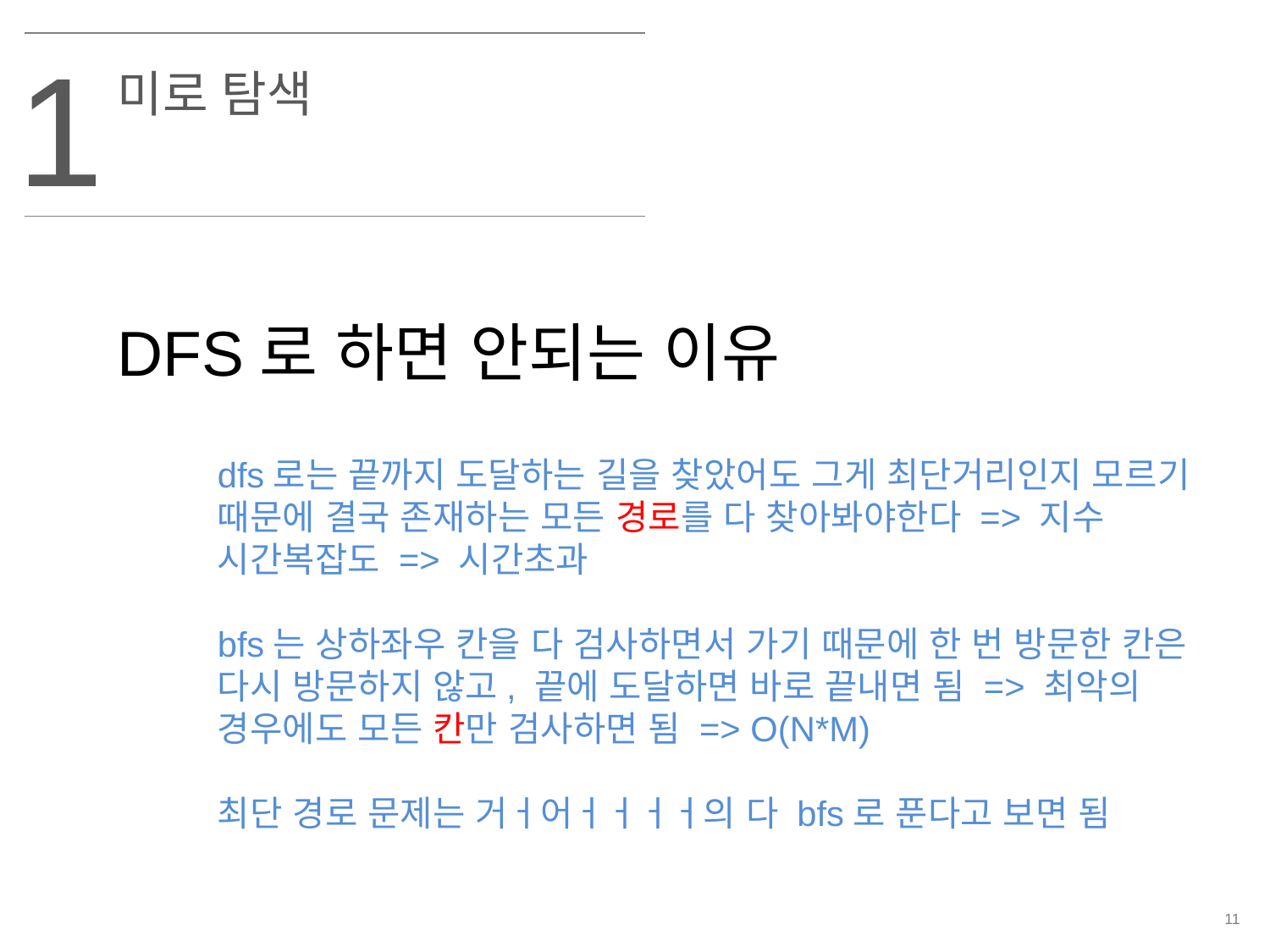

1
미로 탐색
DFS로 하면 안되는 이유
dfs로는 끝까지 도달하는 길을 찾았어도 그게 최단거리인지 모르기 때문에 결국 존재하는 모든 경로를 다 찾아봐야한다 => 지수 시간복잡도 => 시간초과

bfs는 상하좌우 칸을 다 검사하면서 가기 때문에 한 번 방문한 칸은 다시 방문하지 않고, 끝에 도달하면 바로 끝내면 됨 => 최악의 경우에도 모든 칸만 검사하면 됨 => O(N*M)

최단 경로 문제는 거ㅓ어ㅓㅓㅓㅓ의 다 bfs로 푼다고 보면 됨